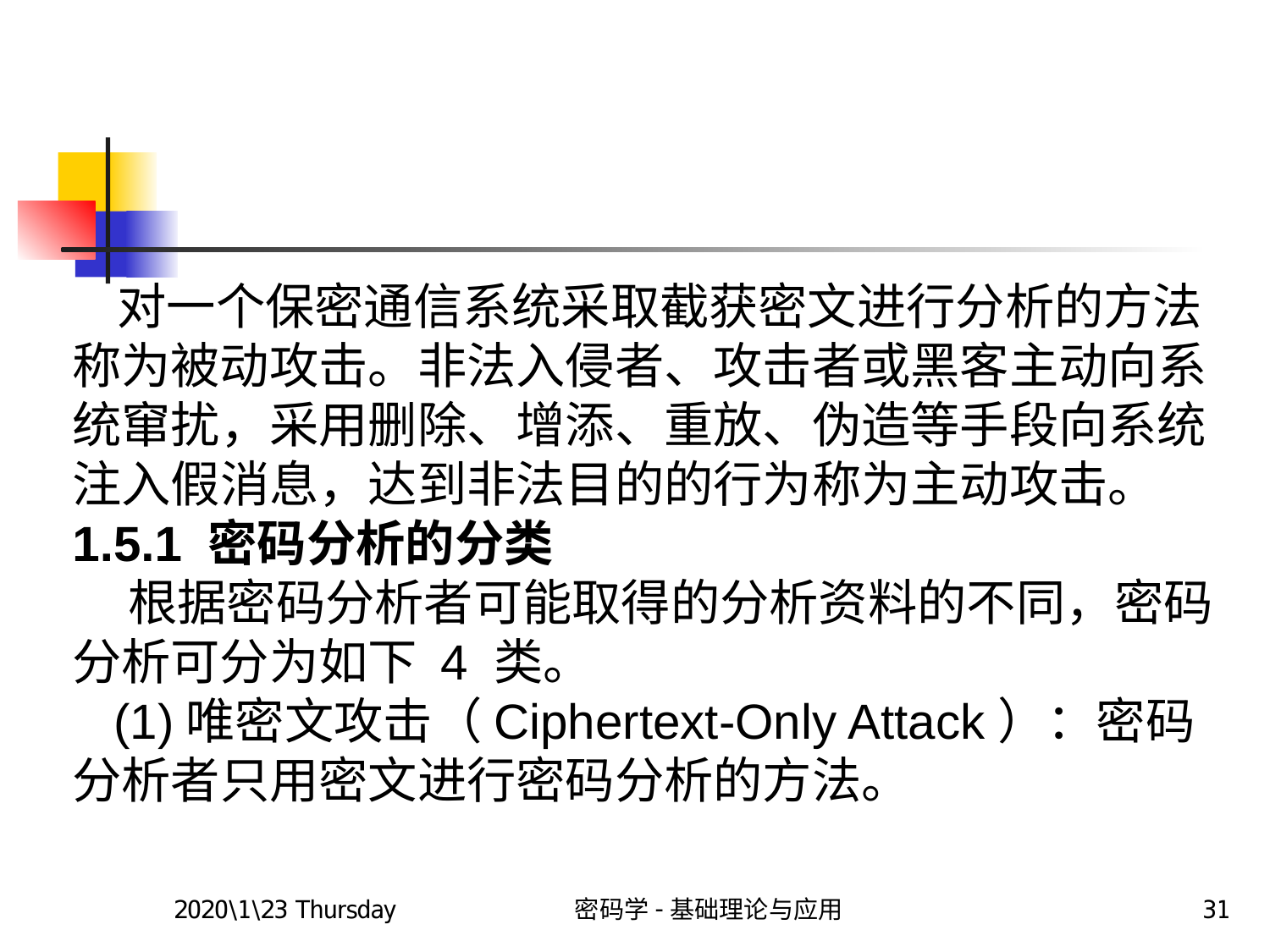

对一个保密通信系统采取截获密文进行分析的方法称为被动攻击。非法入侵者、攻击者或黑客主动向系统窜扰，采用删除、增添、重放、伪造等手段向系统注入假消息，达到非法目的的行为称为主动攻击。
1.5.1 密码分析的分类
    根据密码分析者可能取得的分析资料的不同，密码分析可分为如下 4 类。
   (1)唯密文攻击（Ciphertext-Only Attack）：密码分析者只用密文进行密码分析的方法。
2020\1\23 Thursday
密码学-基础理论与应用
31